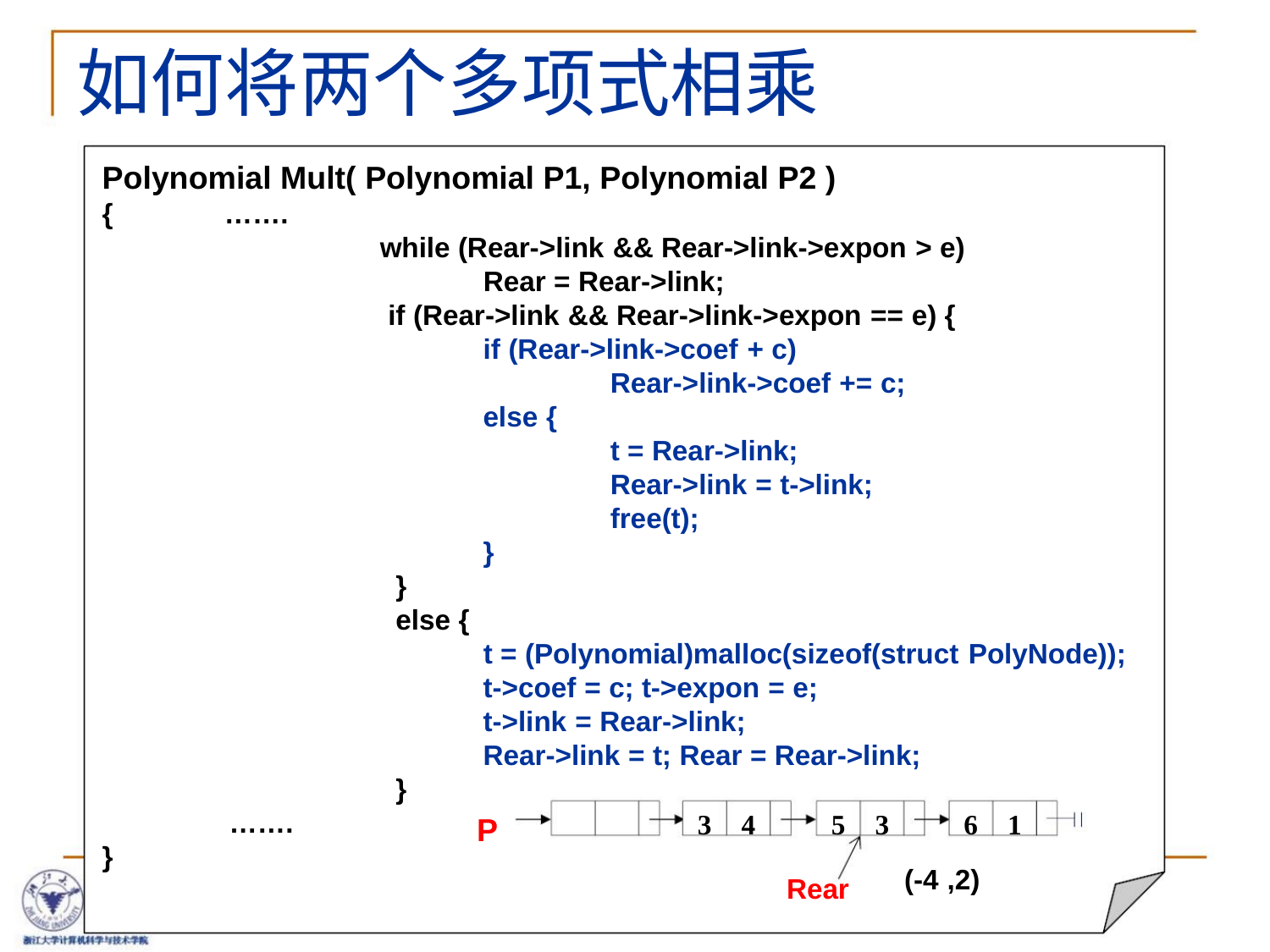

如何将两个多项式相乘
Polynomial Mult( Polynomial P1, Polynomial P2 )
{
…….
while (Rear->link && Rear->link->expon > e)
Rear = Rear->link;
if (Rear->link && Rear->link->expon == e) {
if (Rear->link->coef + c)
Rear->link->coef += c;
else {
t = Rear->link;
Rear->link = t->link;
free(t);
}
}
else {
t = (Polynomial)malloc(sizeof(struct PolyNode));
t->coef = c; t->expon = e;
t->link = Rear->link;
Rear->link = t; Rear = Rear->link;
}
…….
3 4
5 3
6 1
P
}
(-4 ,2)
Rear